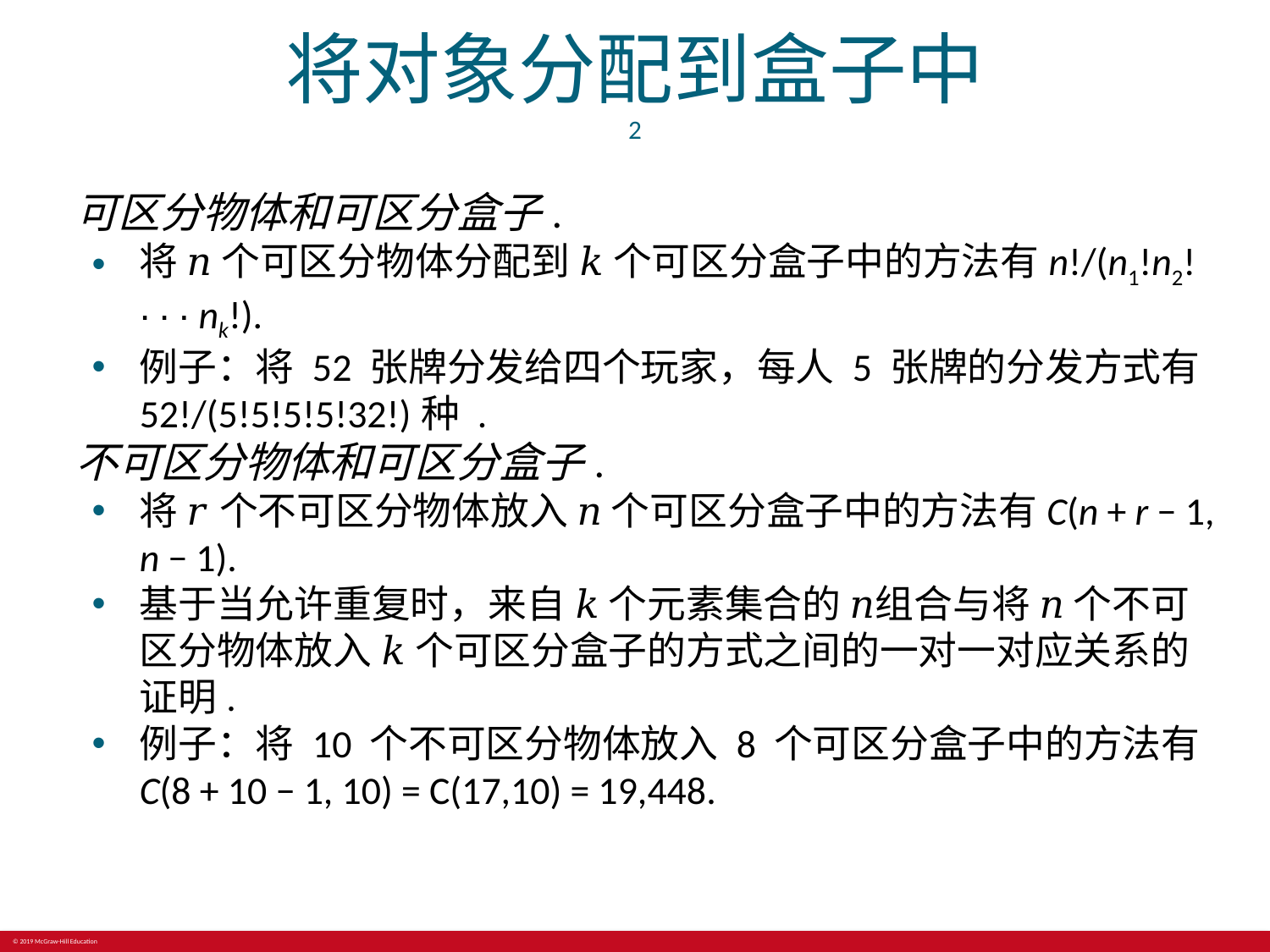

# 将对象分配到盒子中 2
可区分物体和可区分盒子.
将 𝑛 个可区分物体分配到 𝑘 个可区分盒子中的方法有n!/(n1!n2! ∙∙∙nk!).
例子：将 52 张牌分发给四个玩家，每人 5 张牌的分发方式有52!/(5!5!5!5!32!)种 .
不可区分物体和可区分盒子.
将 𝑟 个不可区分物体放入 𝑛 个可区分盒子中的方法有C(n + r − 1, n − 1).
基于当允许重复时，来自 𝑘 个元素集合的 𝑛组合与将 𝑛 个不可区分物体放入 𝑘 个可区分盒子的方式之间的一对一对应关系的证明.
例子：将 10 个不可区分物体放入 8 个可区分盒子中的方法有C(8 + 10 − 1, 10) = C(17,10) = 19,448.